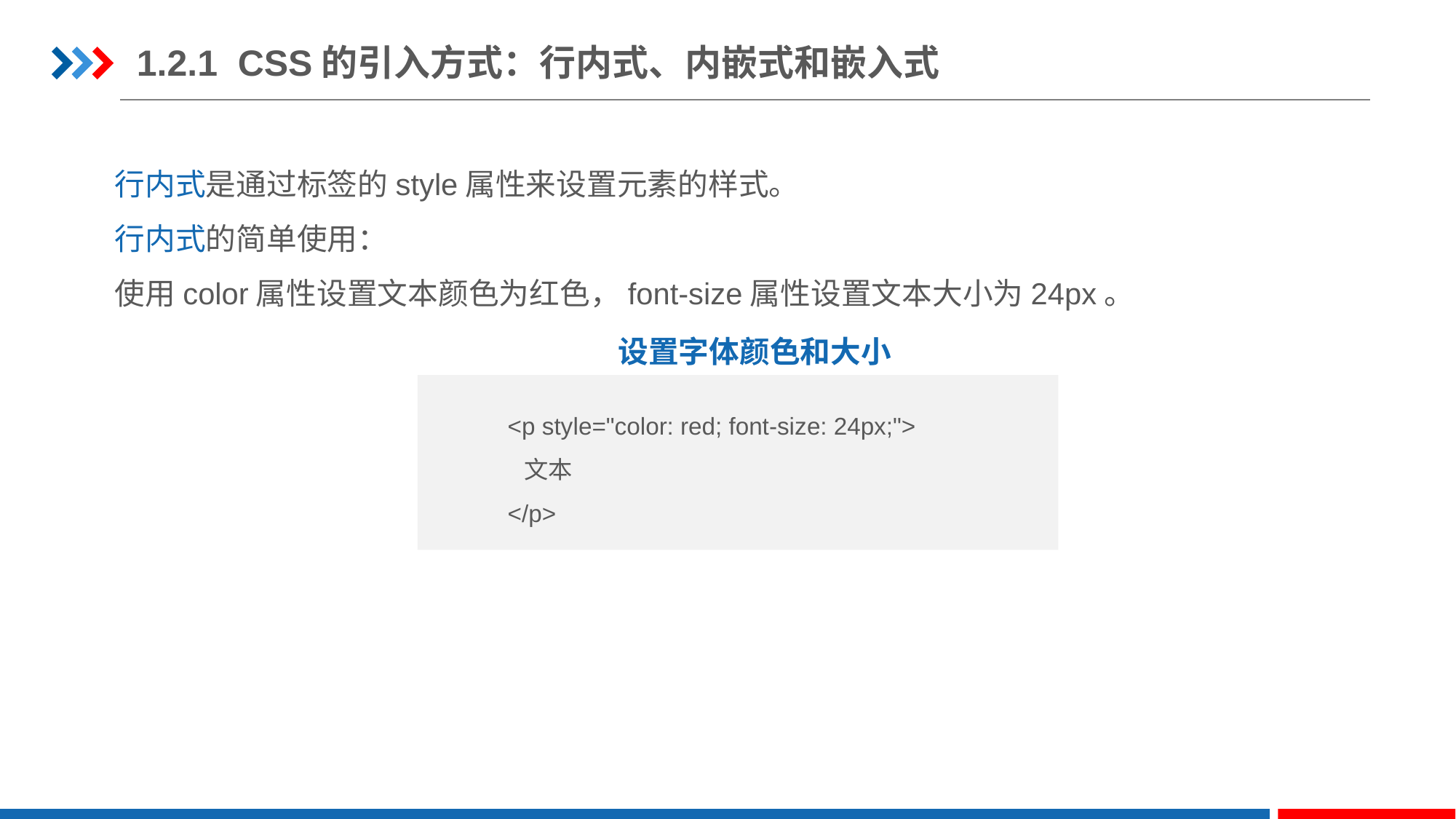

1.2.1  CSS的引入方式：行内式、内嵌式和嵌入式
行内式是通过标签的style属性来设置元素的样式。
行内式的简单使用：
使用color属性设置文本颜色为红色，font-size属性设置文本大小为24px。
设置字体颜色和大小

<p style="color: red; font-size: 24px;">
  文本
</p>